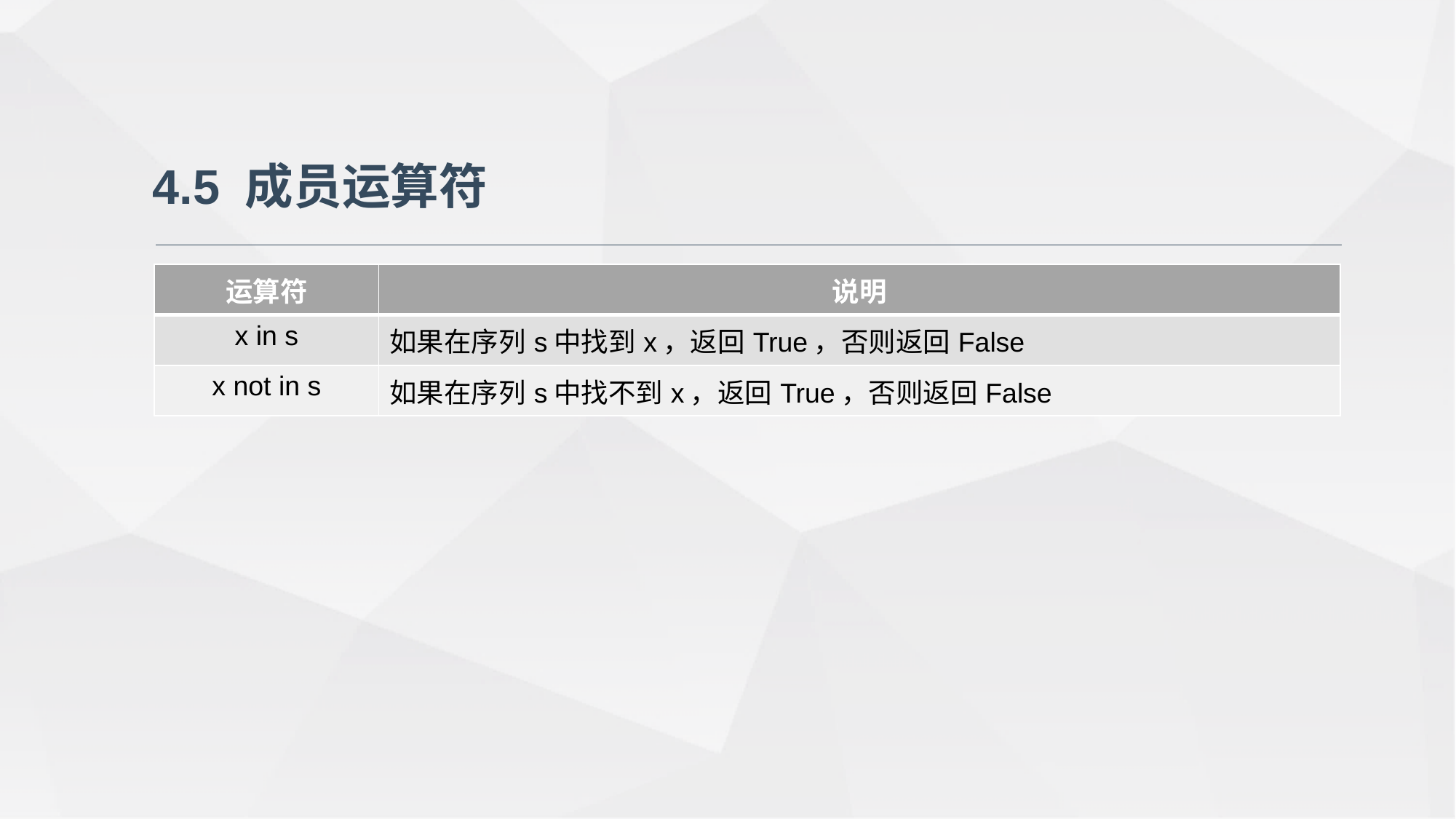

4.5 成员运算符
| 运算符 | 说明 |
| --- | --- |
| x in s | 如果在序列s中找到x，返回True，否则返回False |
| x not in s | 如果在序列s中找不到x，返回True，否则返回False |